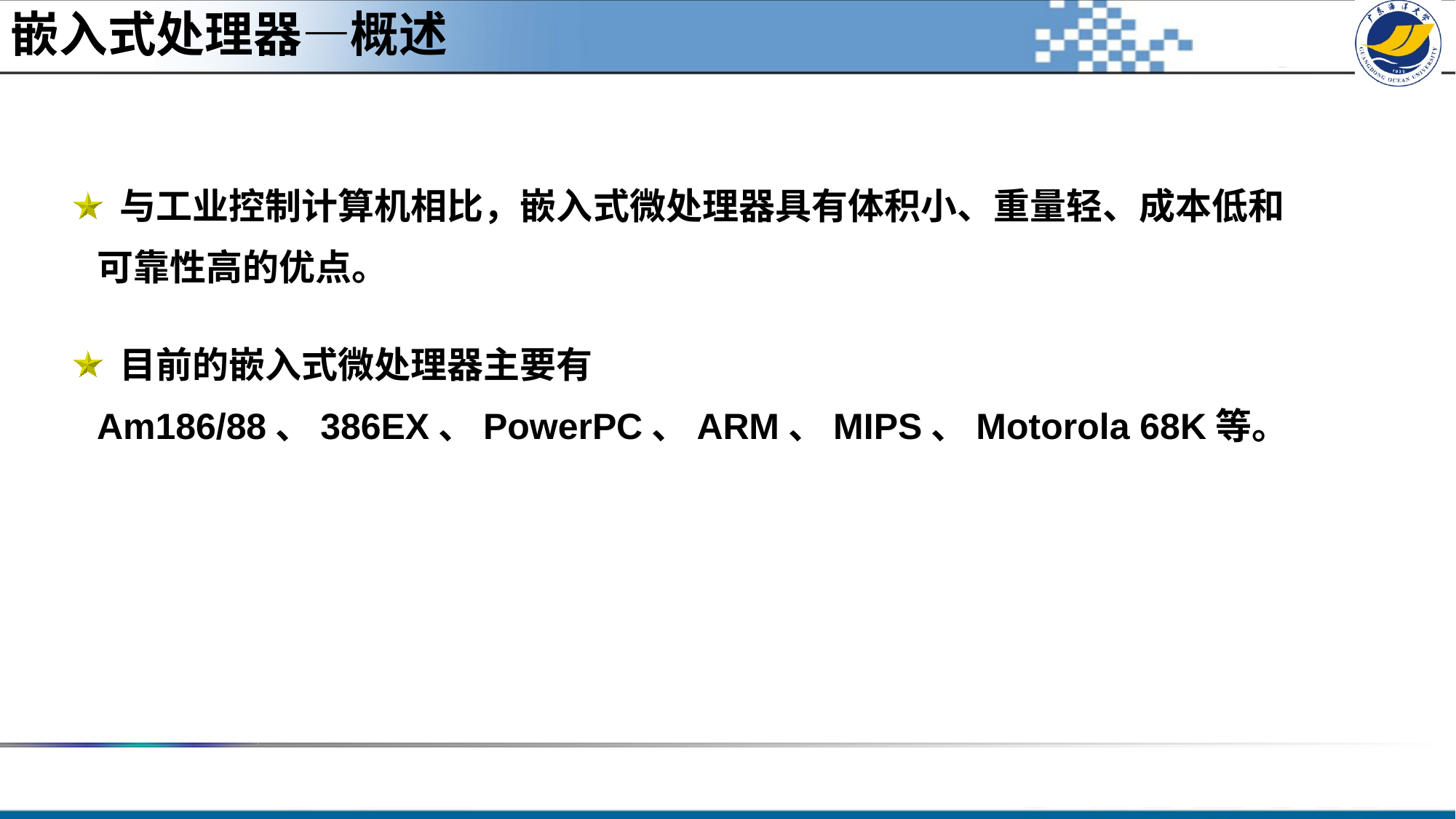

嵌入式处理器—概述
#
 与工业控制计算机相比，嵌入式微处理器具有体积小、重量轻、成本低和可靠性高的优点。
 目前的嵌入式微处理器主要有Am186/88、386EX、PowerPC、ARM、MIPS、Motorola 68K等。
19